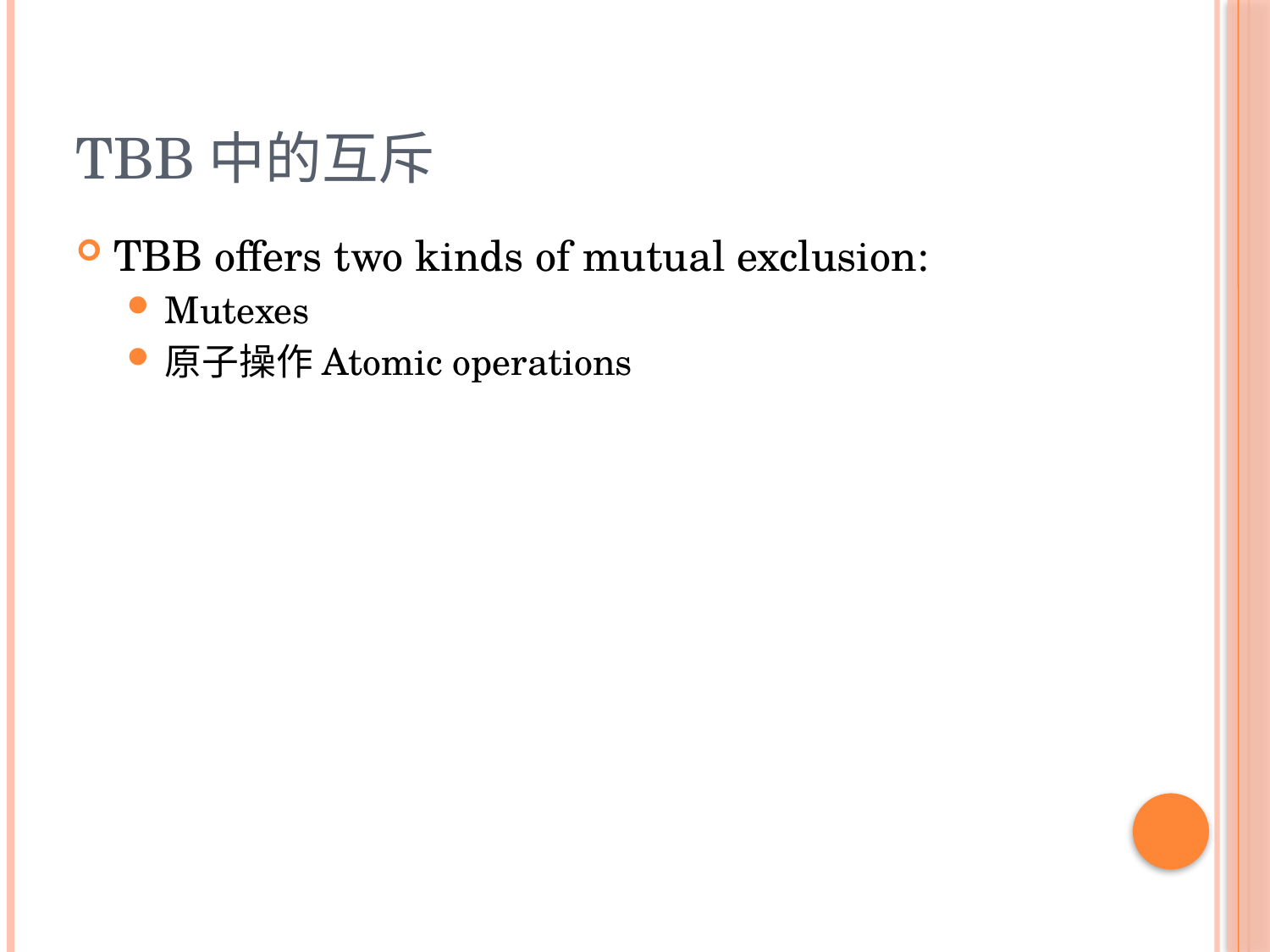

# TBB中的互斥
TBB offers two kinds of mutual exclusion:
Mutexes
原子操作Atomic operations